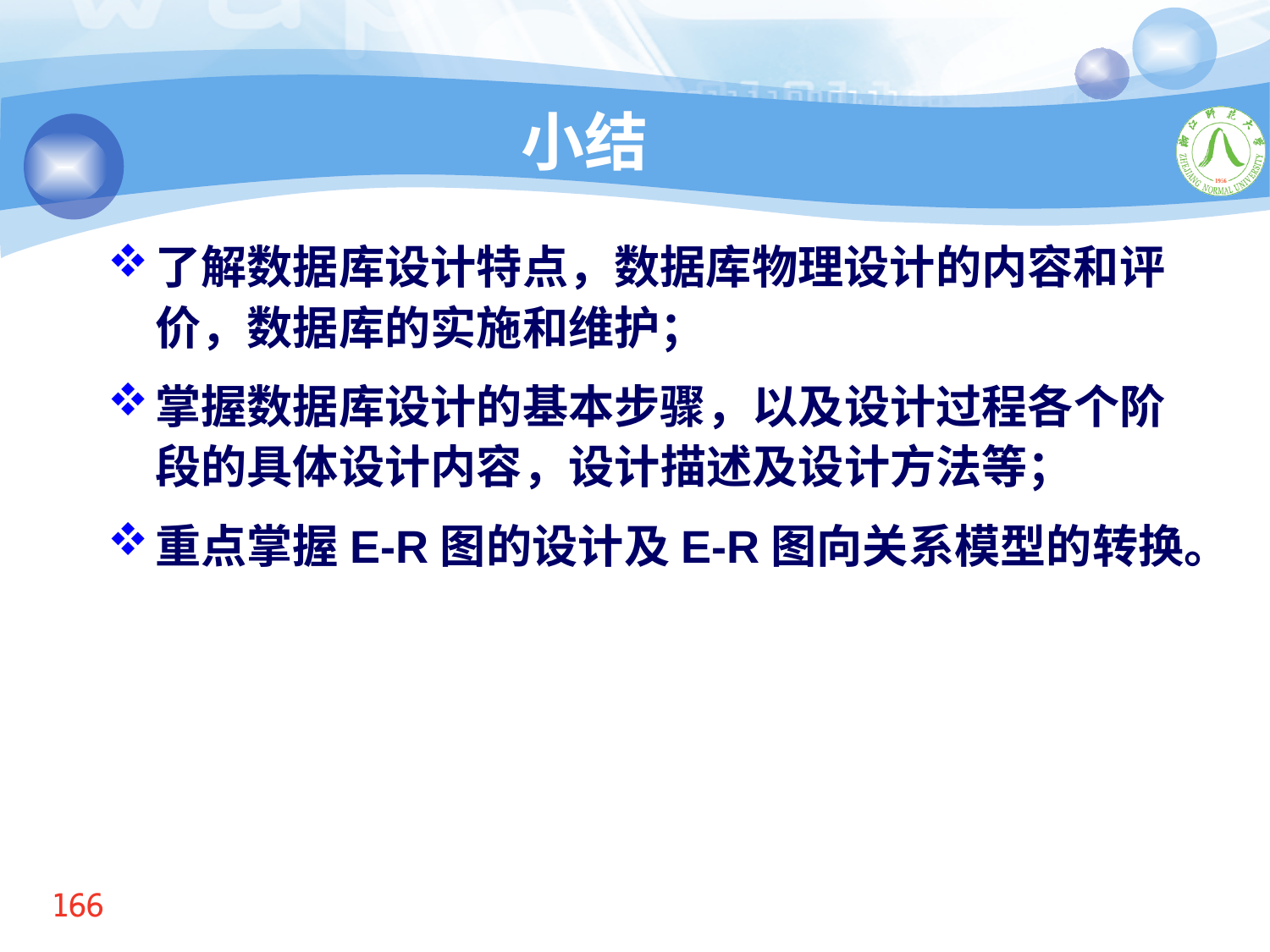

# 小结
了解数据库设计特点，数据库物理设计的内容和评价，数据库的实施和维护；
掌握数据库设计的基本步骤，以及设计过程各个阶段的具体设计内容，设计描述及设计方法等；
重点掌握E-R图的设计及E-R图向关系模型的转换。
166